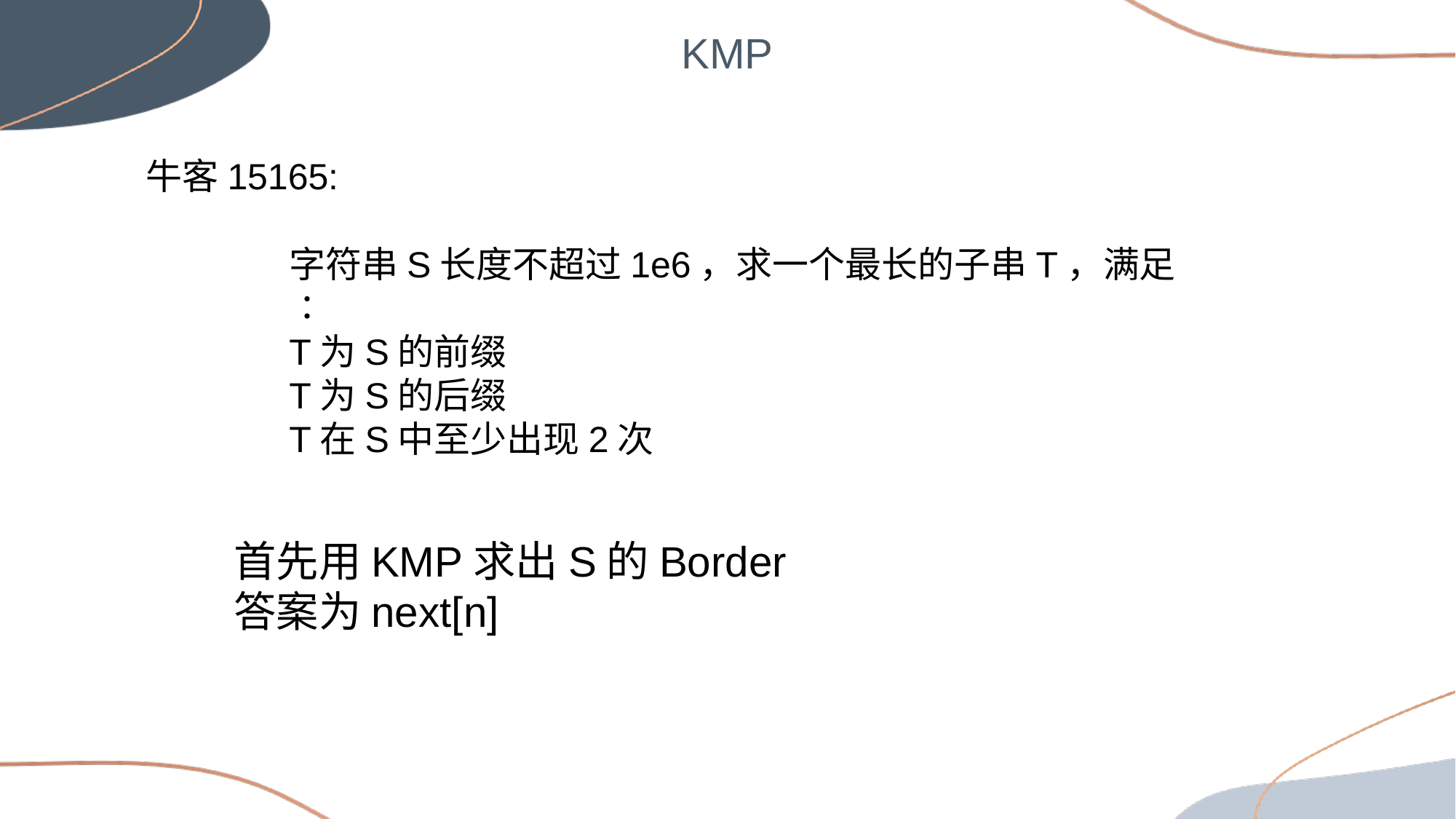

KMP
牛客15165:

字符串S长度不超过1e6，求一个最长的子串T，满足∶
T为S的前缀
T为S的后缀
T在S中至少出现2次
首先用KMP求出S的Border
答案为next[n]